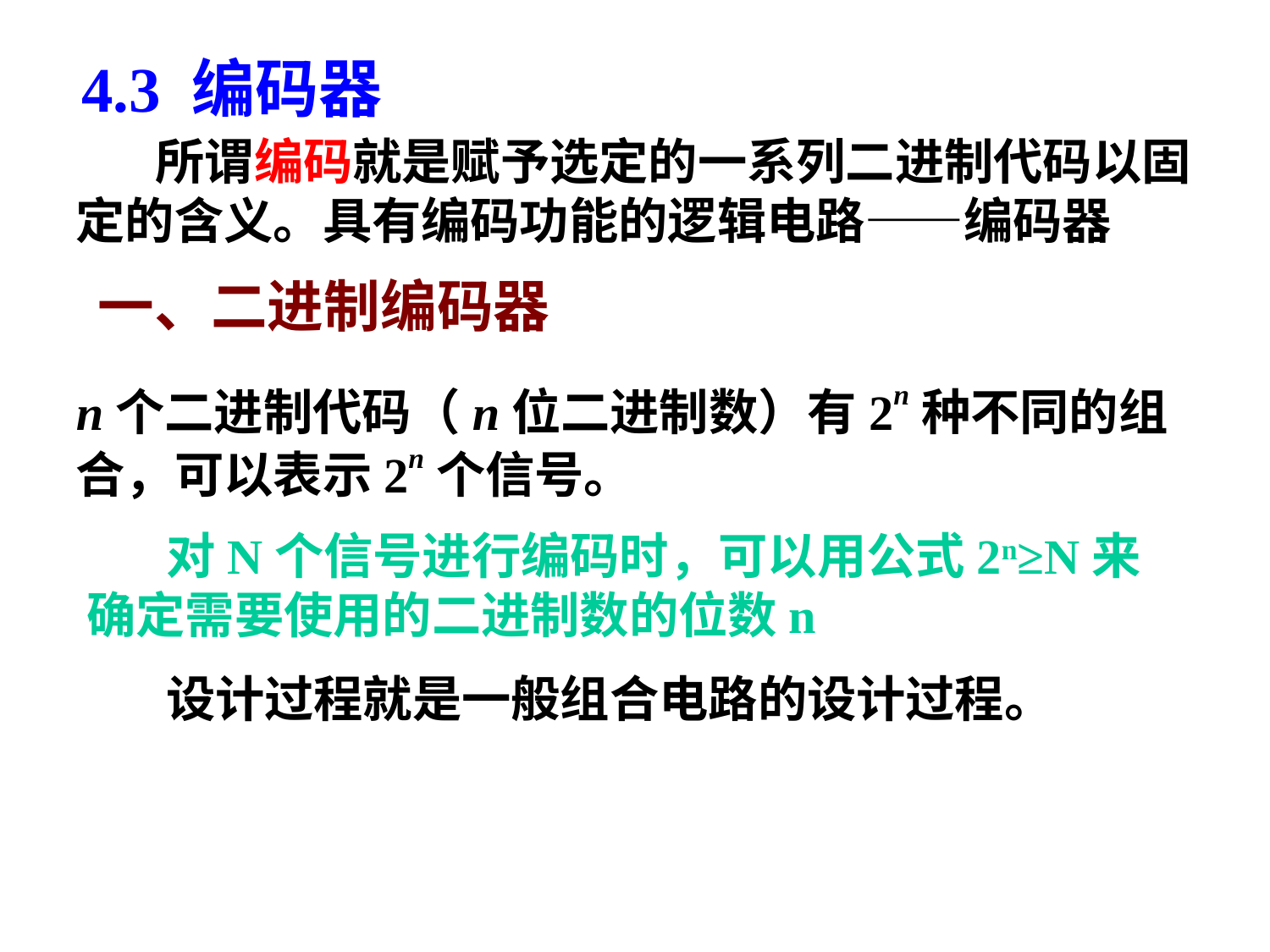

4.3 编码器
所谓编码就是赋予选定的一系列二进制代码以固定的含义。具有编码功能的逻辑电路——编码器
一、二进制编码器
n个二进制代码（n位二进制数）有2n种不同的组合，可以表示2n个信号。
对N个信号进行编码时，可以用公式2n≥N来确定需要使用的二进制数的位数n
设计过程就是一般组合电路的设计过程。